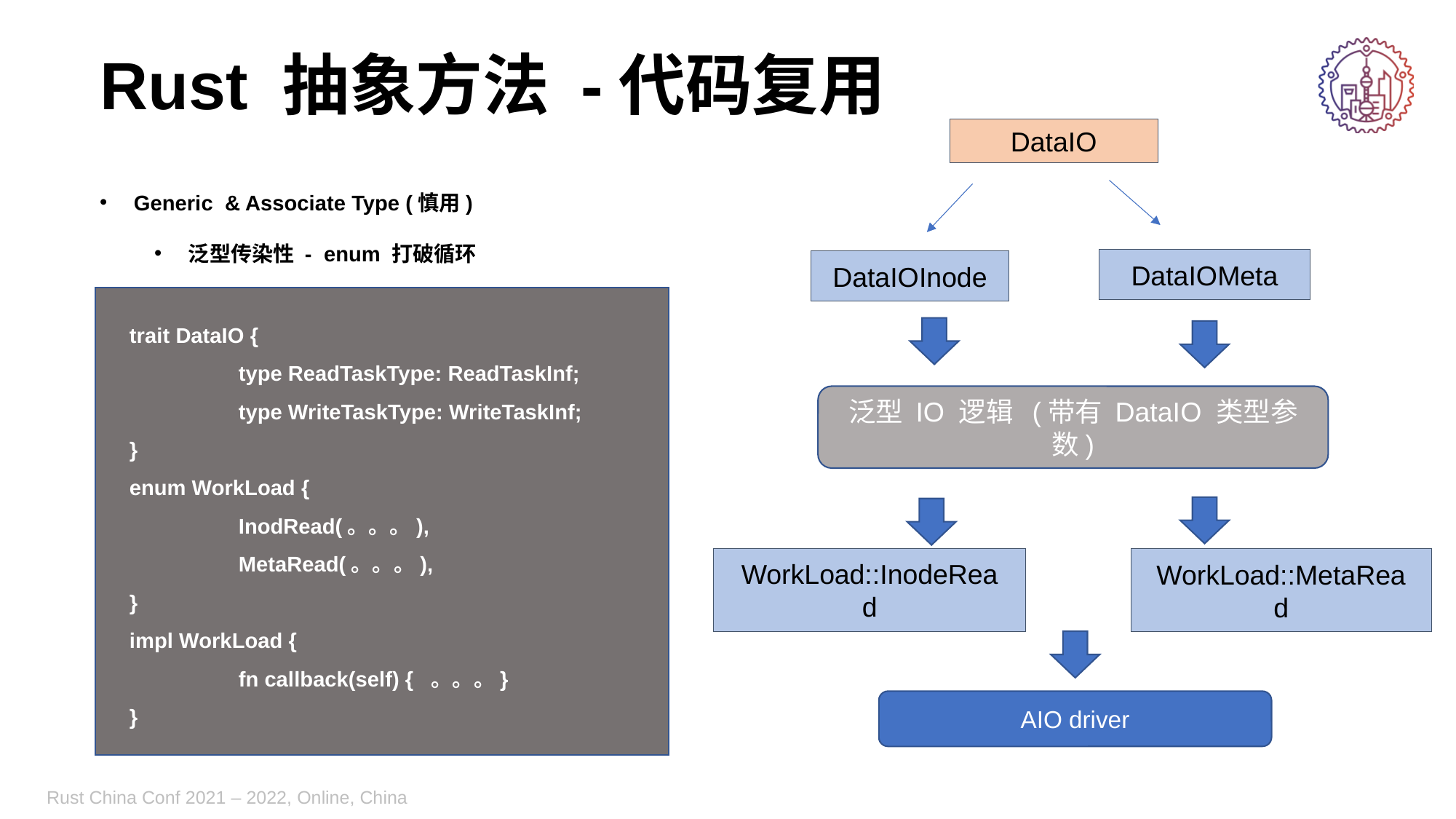

Rust 抽象方法 -代码复用

DataIO
Generic  & Associate Type (慎用)
泛型传染性 -  enum 打破循环
DataIOMeta
DataIOInode
trait DataIO {
	type ReadTaskType: ReadTaskInf;
	type WriteTaskType: WriteTaskInf;
}
enum WorkLoad {
	InodRead(。。。),
	MetaRead(。。。),
}
impl WorkLoad {
	fn callback(self) {  。。。}
}

泛型 IO 逻辑  (带有 DataIO 类型参数)

WorkLoad::InodeRead
WorkLoad::MetaRead

AIO driver